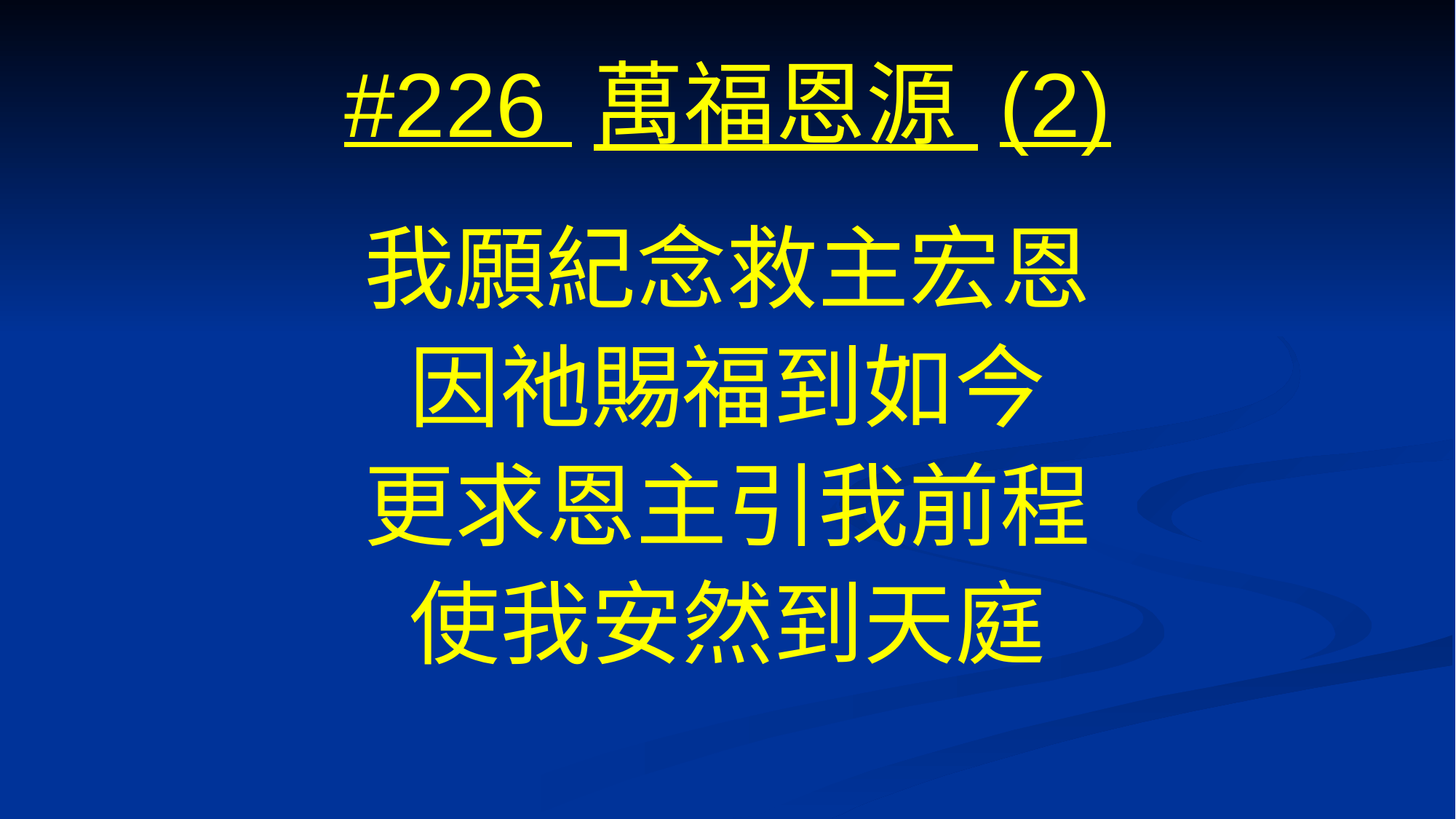

# #226 萬福恩源 (2)
我願紀念救主宏恩
因祂賜福到如今
更求恩主引我前程
使我安然到天庭